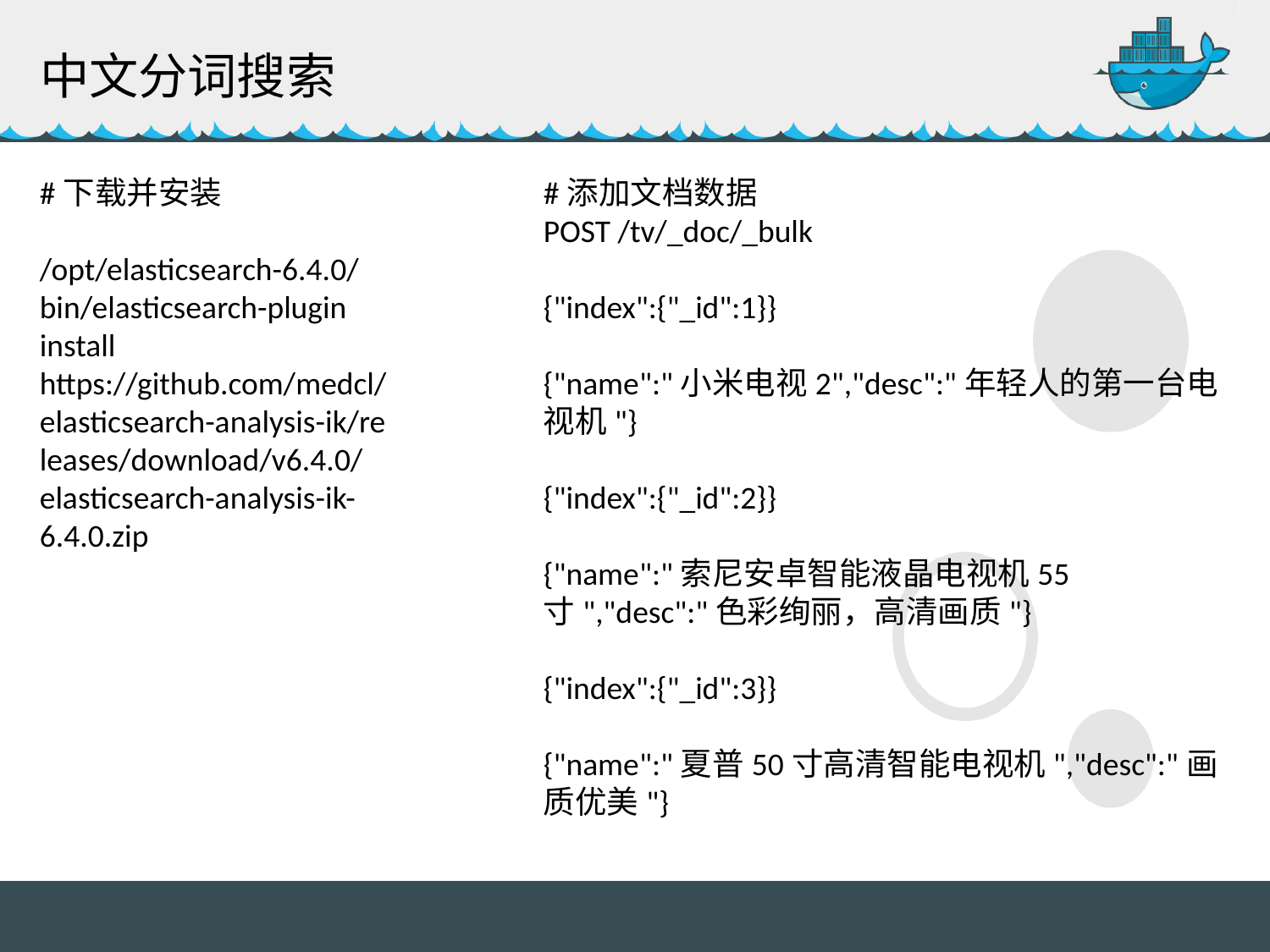

中文分词搜索
#下载并安装

/opt/elasticsearch-6.4.0/bin/elasticsearch-plugin install https://github.com/medcl/elasticsearch-analysis-ik/releases/download/v6.4.0/elasticsearch-analysis-ik-6.4.0.zip
#添加文档数据
POST /tv/_doc/_bulk

{"index":{"_id":1}}

{"name":"小米电视2","desc":"年轻人的第一台电视机"}

{"index":{"_id":2}}

{"name":"索尼安卓智能液晶电视机55寸","desc":"色彩绚丽，高清画质"}

{"index":{"_id":3}}

{"name":"夏普50寸高清智能电视机","desc":"画质优美"}